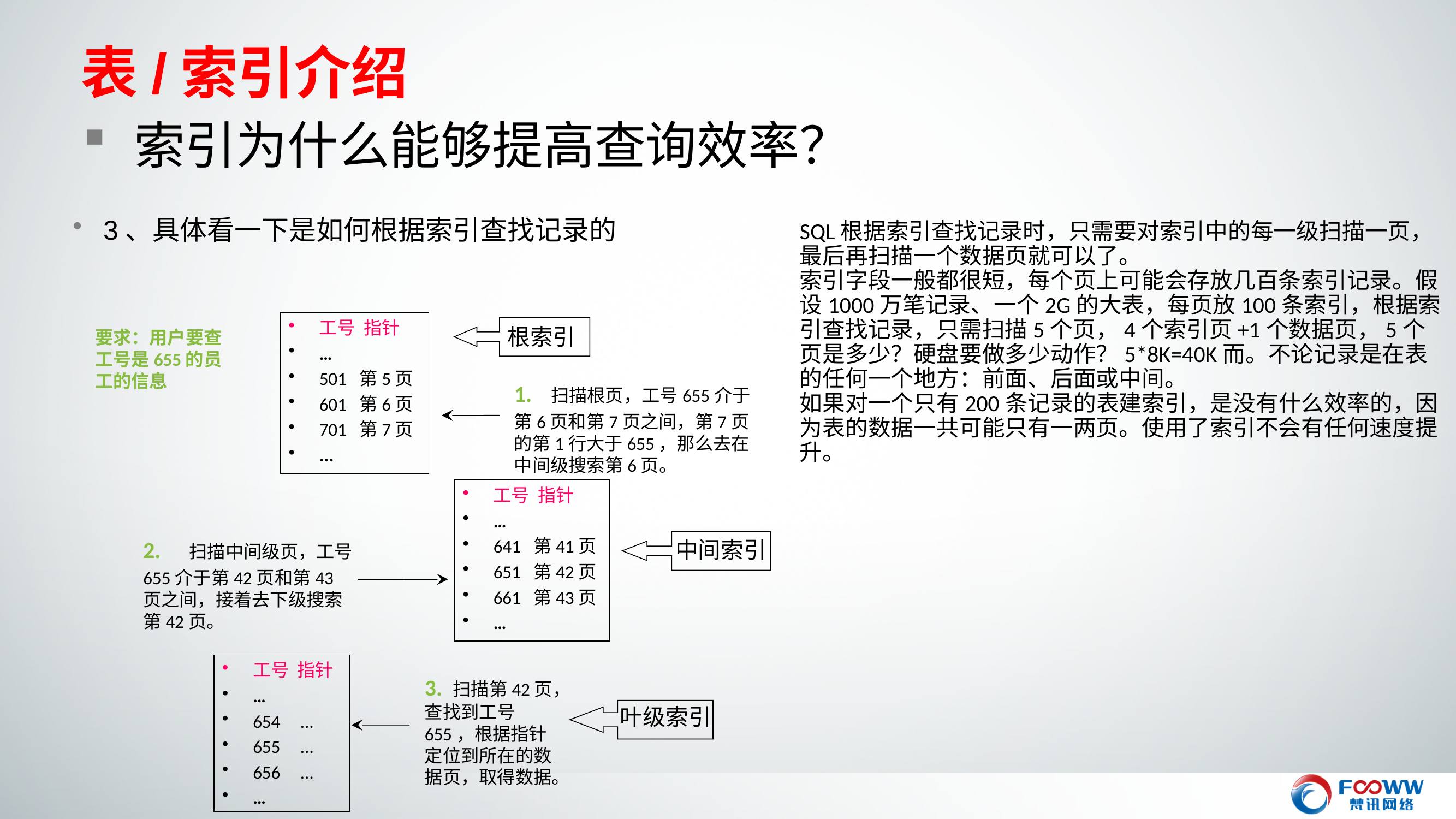

# 表/索引介绍
索引为什么能够提高查询效率？

3、具体看一下是如何根据索引查找记录的
SQL根据索引查找记录时，只需要对索引中的每一级扫描一页，最后再扫描一个数据页就可以了。
索引字段一般都很短，每个页上可能会存放几百条索引记录。假设1000万笔记录、一个2G的大表，每页放100条索引，根据索引查找记录，只需扫描5个页，4个索引页+1个数据页，5个页是多少？硬盘要做多少动作？5*8K=40K而。不论记录是在表的任何一个地方：前面、后面或中间。
如果对一个只有200条记录的表建索引，是没有什么效率的，因为表的数据一共可能只有一两页。使用了索引不会有任何速度提升。
工号  指针
…
501  第5页
601  第6页
701  第7页
...

根索引
要求：用户要查工号是655的员工的信息
1. 扫描根页，工号655介于第6页和第7页之间，第7页的第1行大于655，那么去在中间级搜索第6页。

工号  指针
…
641  第41页
651  第42页
661  第43页
…
2.  扫描中间级页，工号655介于第42页和第43页之间，接着去下级搜索第42页。

中间索引

工号  指针
…
654     …
655     …
656     …
…
3. 扫描第42页，查找到工号655，根据指针定位到所在的数据页，取得数据。
叶级索引